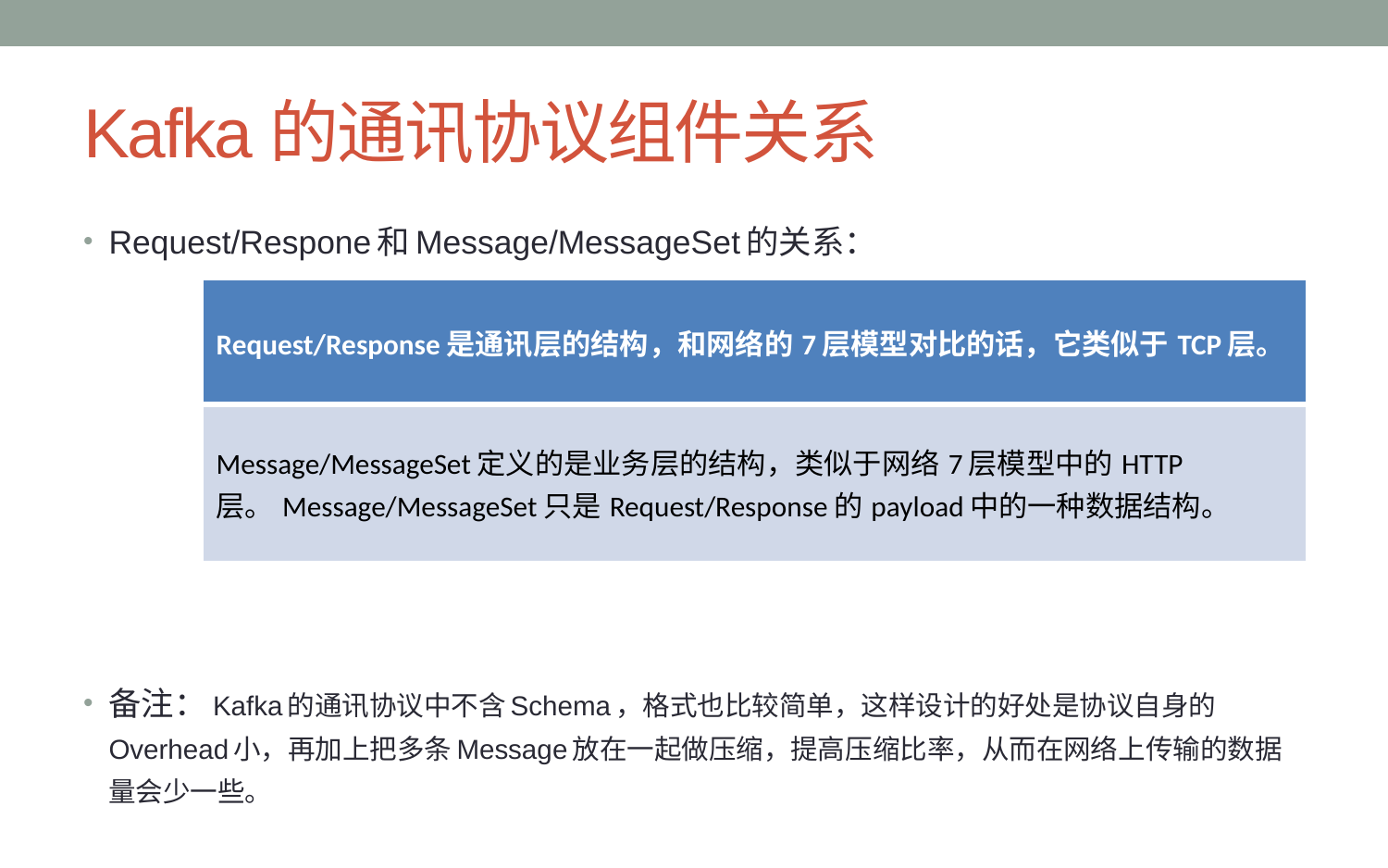

# Kafka的通讯协议组件关系
Request/Respone和Message/MessageSet的关系：

备注：Kafka的通讯协议中不含Schema，格式也比较简单，这样设计的好处是协议自身的Overhead小，再加上把多条Message放在一起做压缩，提高压缩比率，从而在网络上传输的数据量会少一些。

| Request/Response是通讯层的结构，和网络的7层模型对比的话，它类似于TCP层。 |
| --- |
| Message/MessageSet定义的是业务层的结构，类似于网络7层模型中的HTTP层。Message/MessageSet只是Request/Response的payload中的一种数据结构。 |